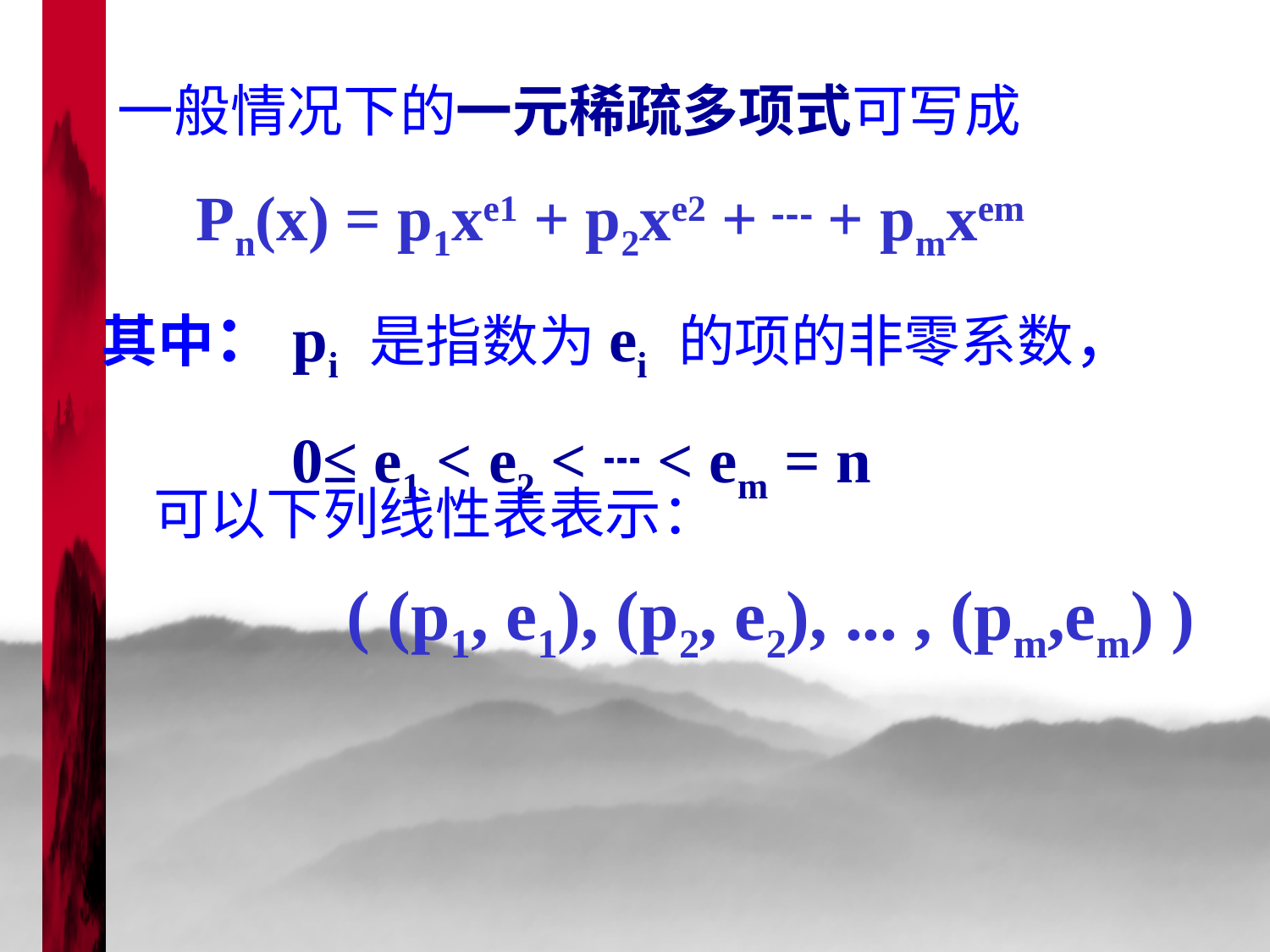

一般情况下的一元稀疏多项式可写成
      Pn(x) = p1xe1 + p2xe2 + ┄ + pmxem
其中：pi 是指数为ei 的项的非零系数，
            0≤ e1 < e2 < ┄ < em = n
可以下列线性表表示：
           ( (p1, e1), (p2, e2), ... , (pm,em) )